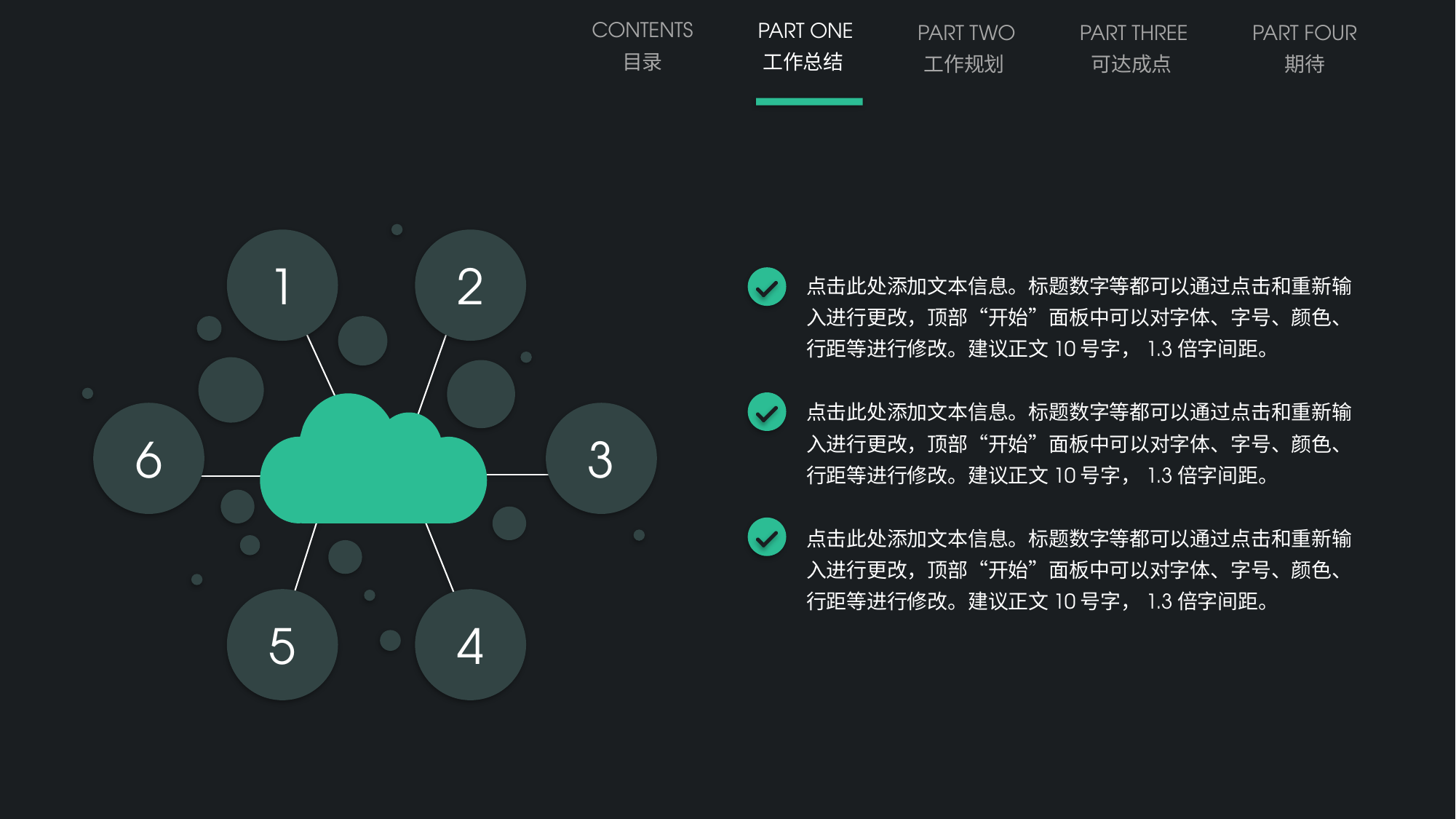

CONTENTS
目录
PART ONE
工作总结
PART TWO
工作规划
PART THREE
可达成点
PART FOUR
期待

1
2

6
3

5
4

点击此处添加文本信息。标题数字等都可以通过点击和重新输入进行更改，顶部“开始”面板中可以对字体、字号、颜色、行距等进行修改。建议正文10号字，1.3倍字间距。

点击此处添加文本信息。标题数字等都可以通过点击和重新输入进行更改，顶部“开始”面板中可以对字体、字号、颜色、行距等进行修改。建议正文10号字，1.3倍字间距。

点击此处添加文本信息。标题数字等都可以通过点击和重新输入进行更改，顶部“开始”面板中可以对字体、字号、颜色、行距等进行修改。建议正文10号字，1.3倍字间距。